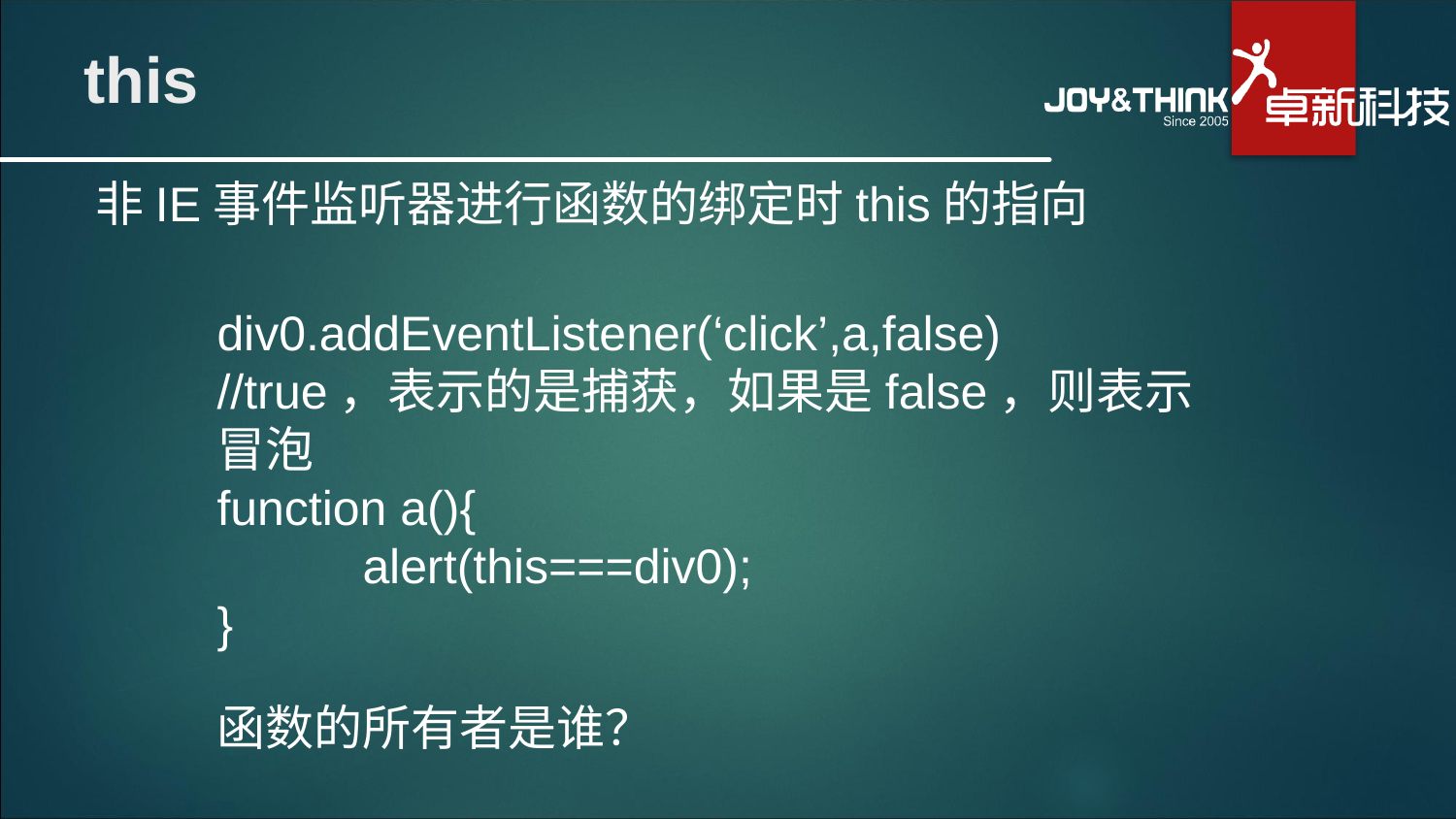

# this
非IE事件监听器进行函数的绑定时this的指向
div0.addEventListener(‘click’,a,false)
//true，表示的是捕获，如果是false，则表示冒泡
function a(){
	alert(this===div0);
}
函数的所有者是谁？